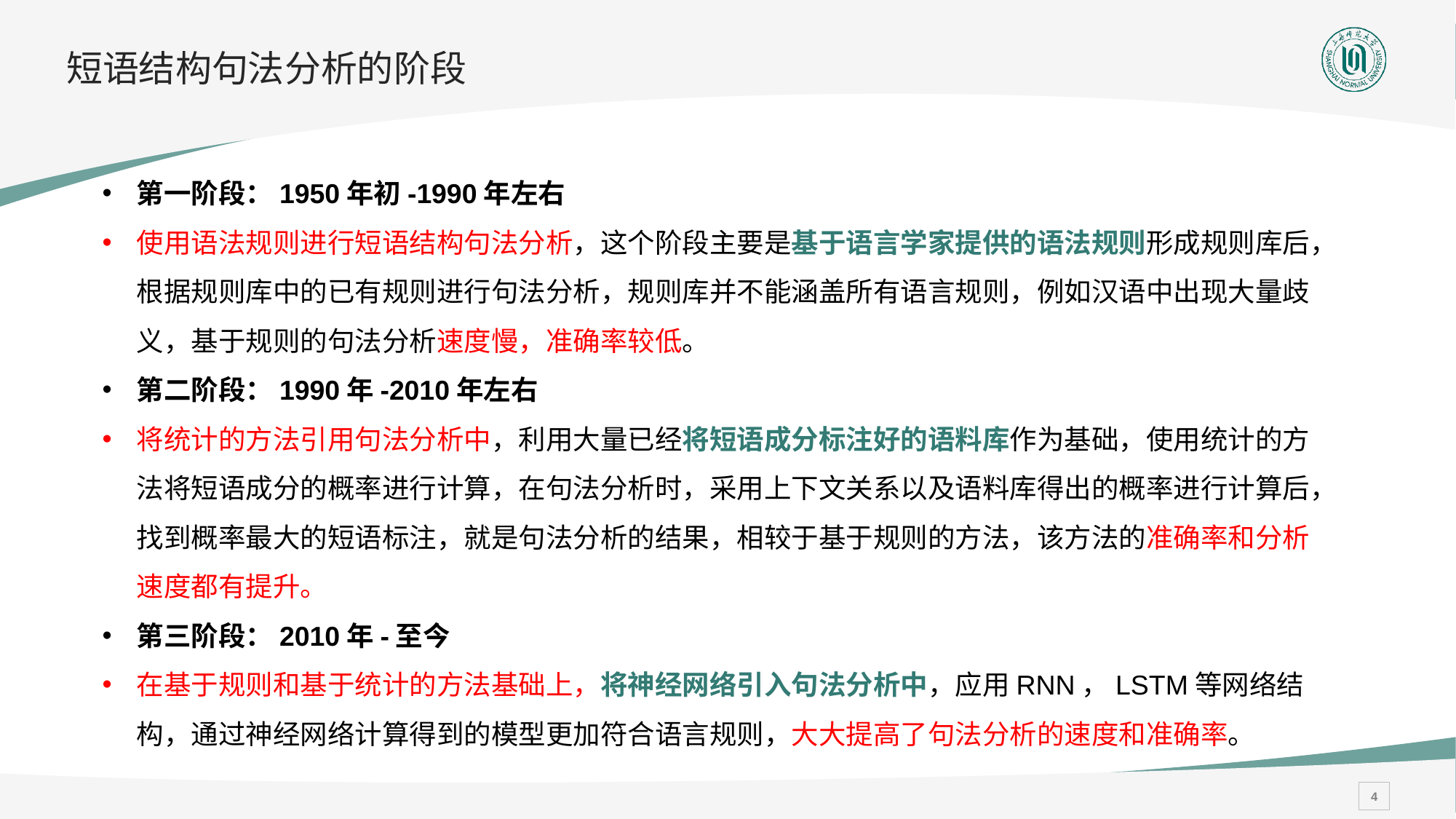

# 短语结构句法分析的阶段
第一阶段：1950年初-1990年左右
使用语法规则进行短语结构句法分析，这个阶段主要是基于语言学家提供的语法规则形成规则库后，根据规则库中的已有规则进行句法分析，规则库并不能涵盖所有语言规则，例如汉语中出现大量歧义，基于规则的句法分析速度慢，准确率较低。
第二阶段：1990年-2010年左右
将统计的方法引用句法分析中，利用大量已经将短语成分标注好的语料库作为基础，使用统计的方法将短语成分的概率进行计算，在句法分析时，采用上下文关系以及语料库得出的概率进行计算后，找到概率最大的短语标注，就是句法分析的结果，相较于基于规则的方法，该方法的准确率和分析速度都有提升。
第三阶段：2010年-至今
在基于规则和基于统计的方法基础上，将神经网络引入句法分析中，应用RNN，LSTM等网络结构，通过神经网络计算得到的模型更加符合语言规则，大大提高了句法分析的速度和准确率。